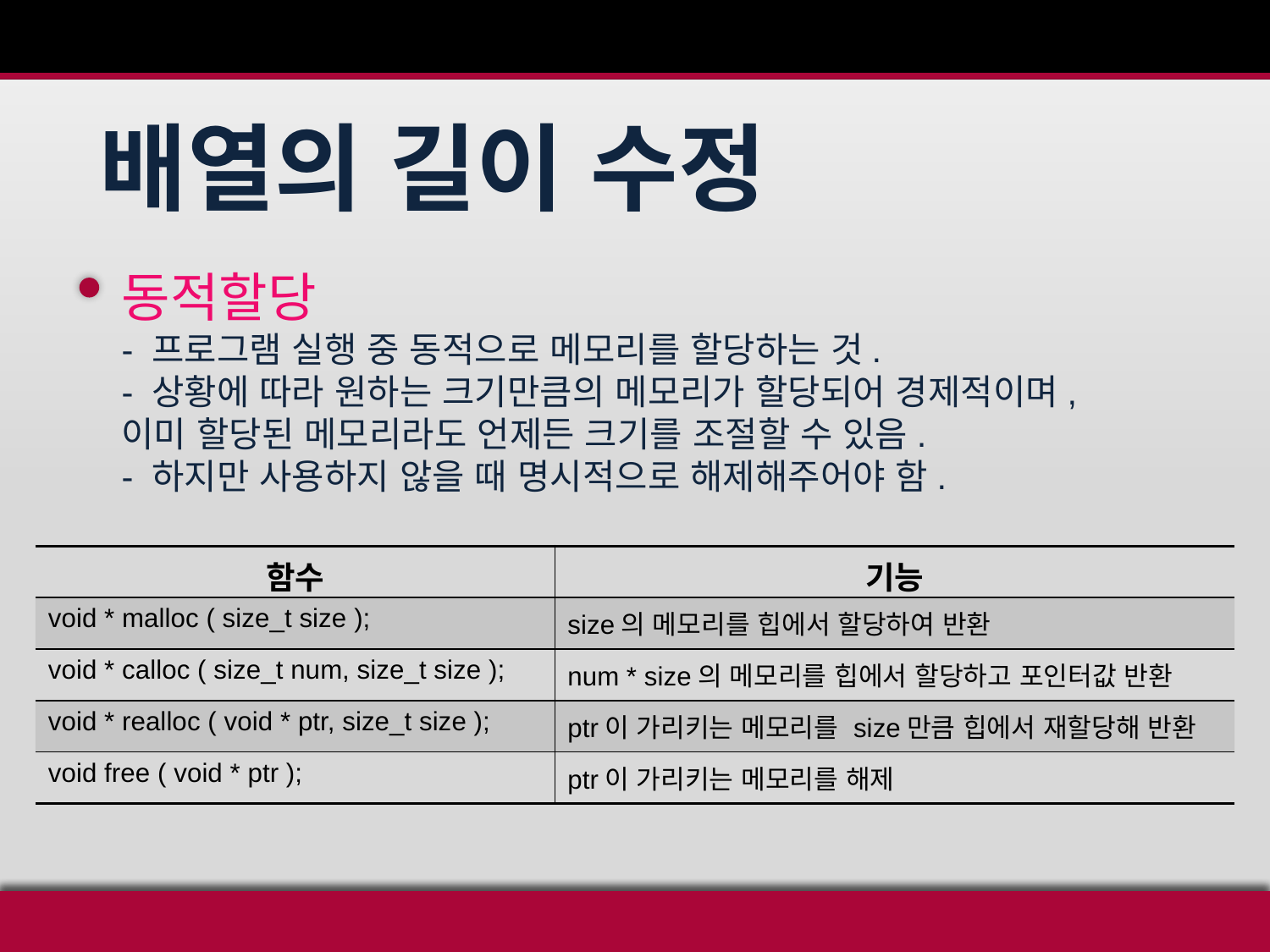

배열의 길이 수정
동적할당
- 프로그램 실행 중 동적으로 메모리를 할당하는 것.
- 상황에 따라 원하는 크기만큼의 메모리가 할당되어 경제적이며, 이미 할당된 메모리라도 언제든 크기를 조절할 수 있음.
- 하지만 사용하지 않을 때 명시적으로 해제해주어야 함.

| 함수 | 기능 |
| --- | --- |
| void \* malloc ( size\_t size ); | size의 메모리를 힙에서 할당하여 반환 |
| void \* calloc ( size\_t num, size\_t size ); | num \* size의 메모리를 힙에서 할당하고 포인터값 반환 |
| void \* realloc ( void \* ptr, size\_t size ); | ptr이 가리키는 메모리를 size만큼 힙에서 재할당해 반환 |
| void free ( void \* ptr ); | ptr이 가리키는 메모리를 해제 |